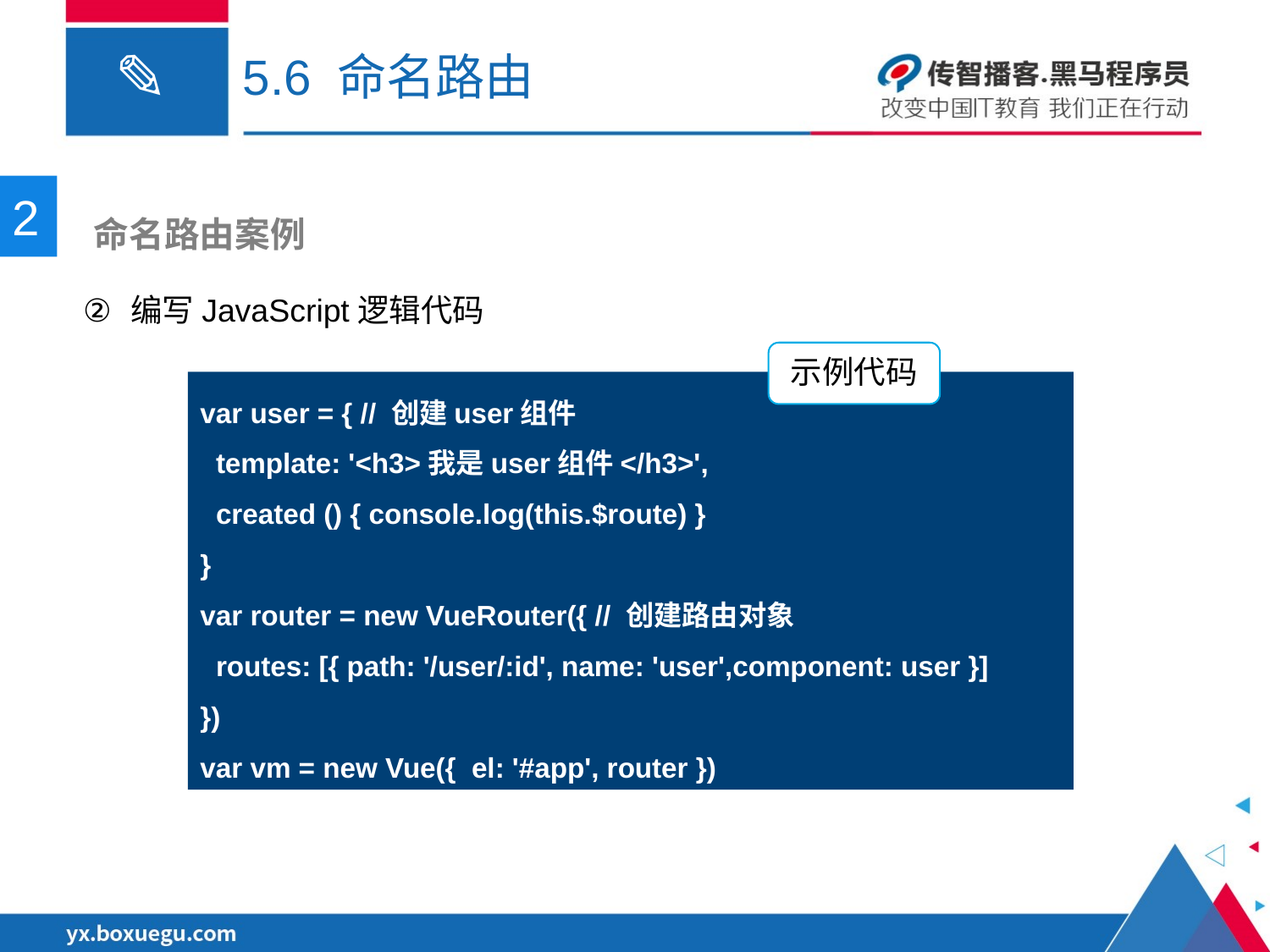

# 5.6 命名路由

2
  命名路由案例
编写JavaScript逻辑代码
示例代码
var user = { // 创建user组件
  template: '<h3>我是user组件</h3>',
  created () { console.log(this.$route) }
}
var router = new VueRouter({ // 创建路由对象
  routes: [{ path: '/user/:id', name: 'user',component: user }]
})
var vm = new Vue({  el: '#app', router })